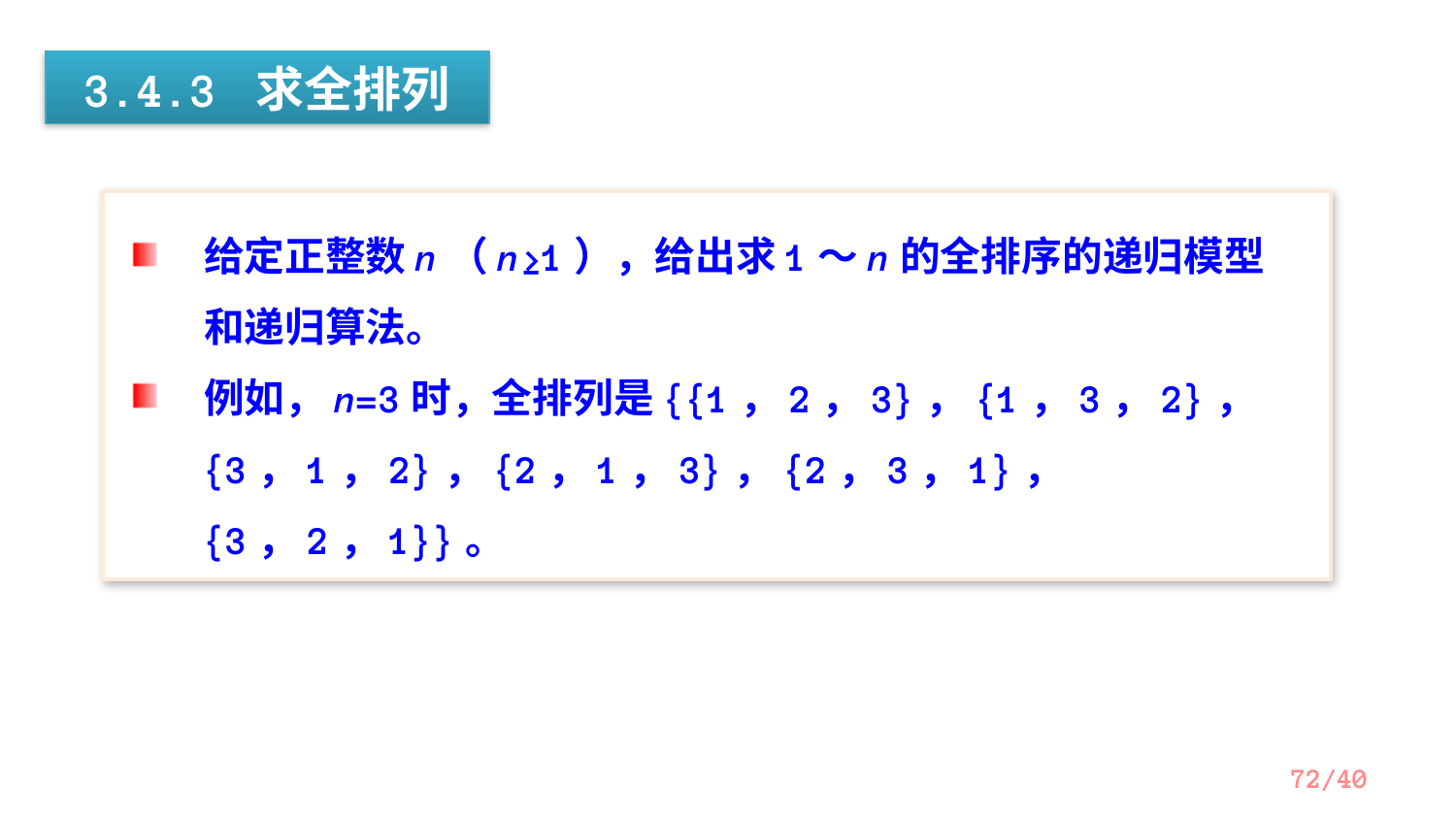

3.4.3 求全排列
给定正整数n（n≥1），给出求1～n的全排序的递归模型和递归算法。
例如，n=3时，全排列是{{1，2，3}，{1，3，2}，{3，1，2}，{2，1，3}，{2，3，1}，{3，2，1}}。
72/40